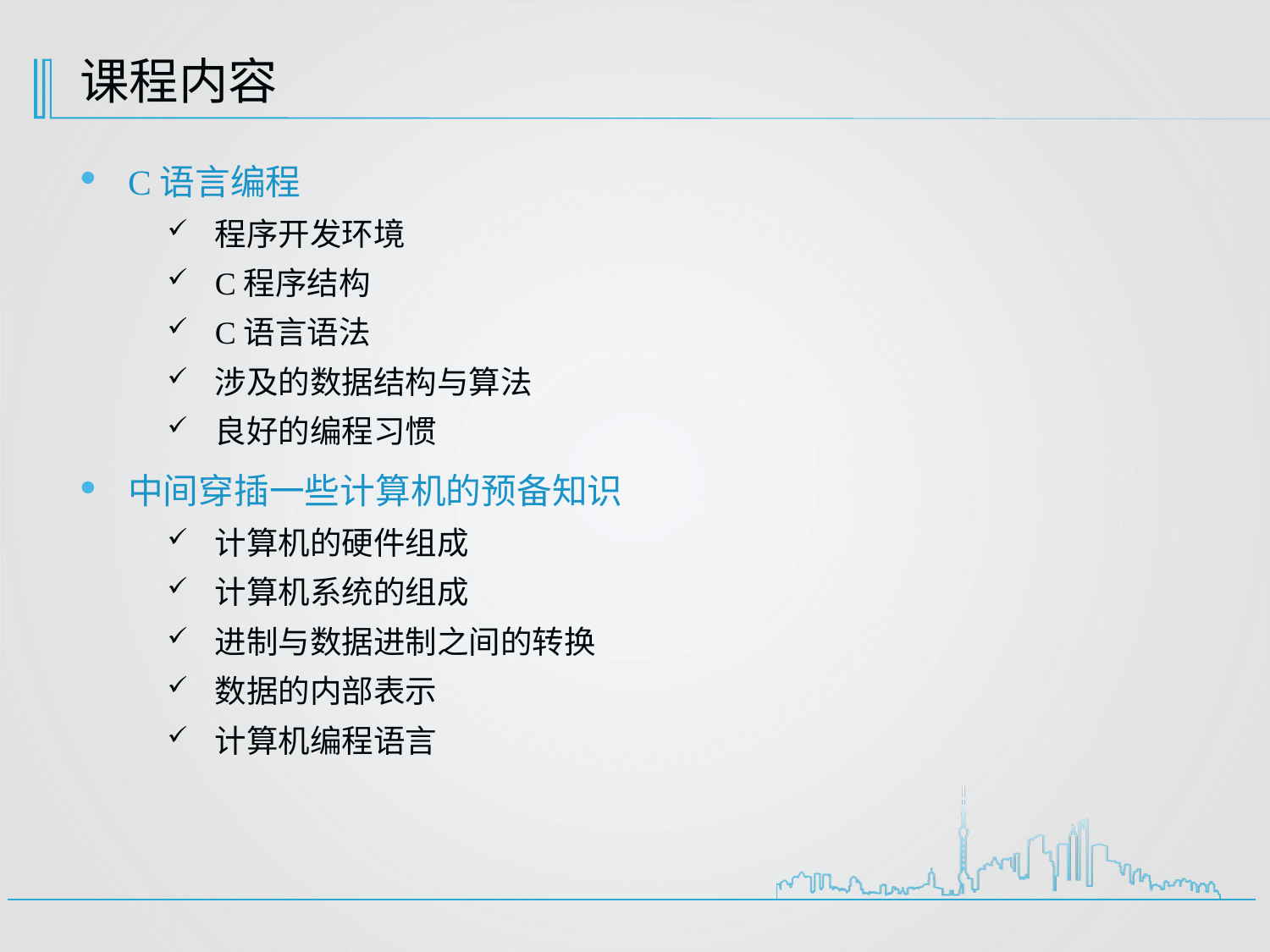

# 课程内容
C语言编程
程序开发环境
C程序结构
C语言语法
涉及的数据结构与算法
良好的编程习惯
中间穿插一些计算机的预备知识
计算机的硬件组成
计算机系统的组成
进制与数据进制之间的转换
数据的内部表示
计算机编程语言